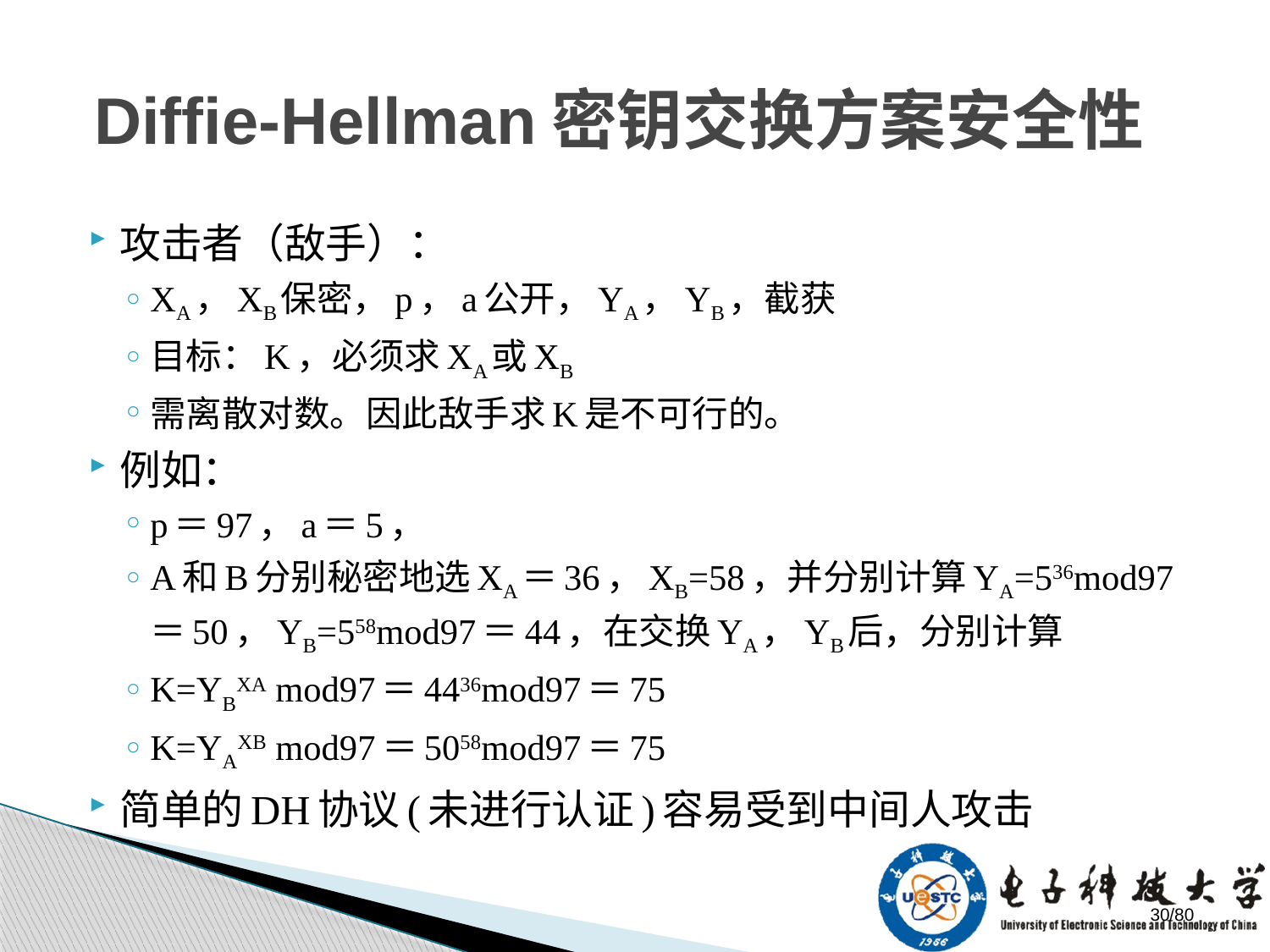

# Diffie-Hellman密钥交换方案安全性
攻击者（敌手）：
XA，XB保密，p，a公开，YA，YB，截获
目标：K，必须求XA或XB
需离散对数。因此敌手求K是不可行的。
例如：
p＝97，a＝5，
A和B分别秘密地选XA＝36，XB=58，并分别计算YA=536mod97＝50，YB=558mod97＝44，在交换YA，YB后，分别计算
K=YBXA mod97＝4436mod97＝75
K=YAXB mod97＝5058mod97＝75
简单的DH协议(未进行认证)容易受到中间人攻击
30/80